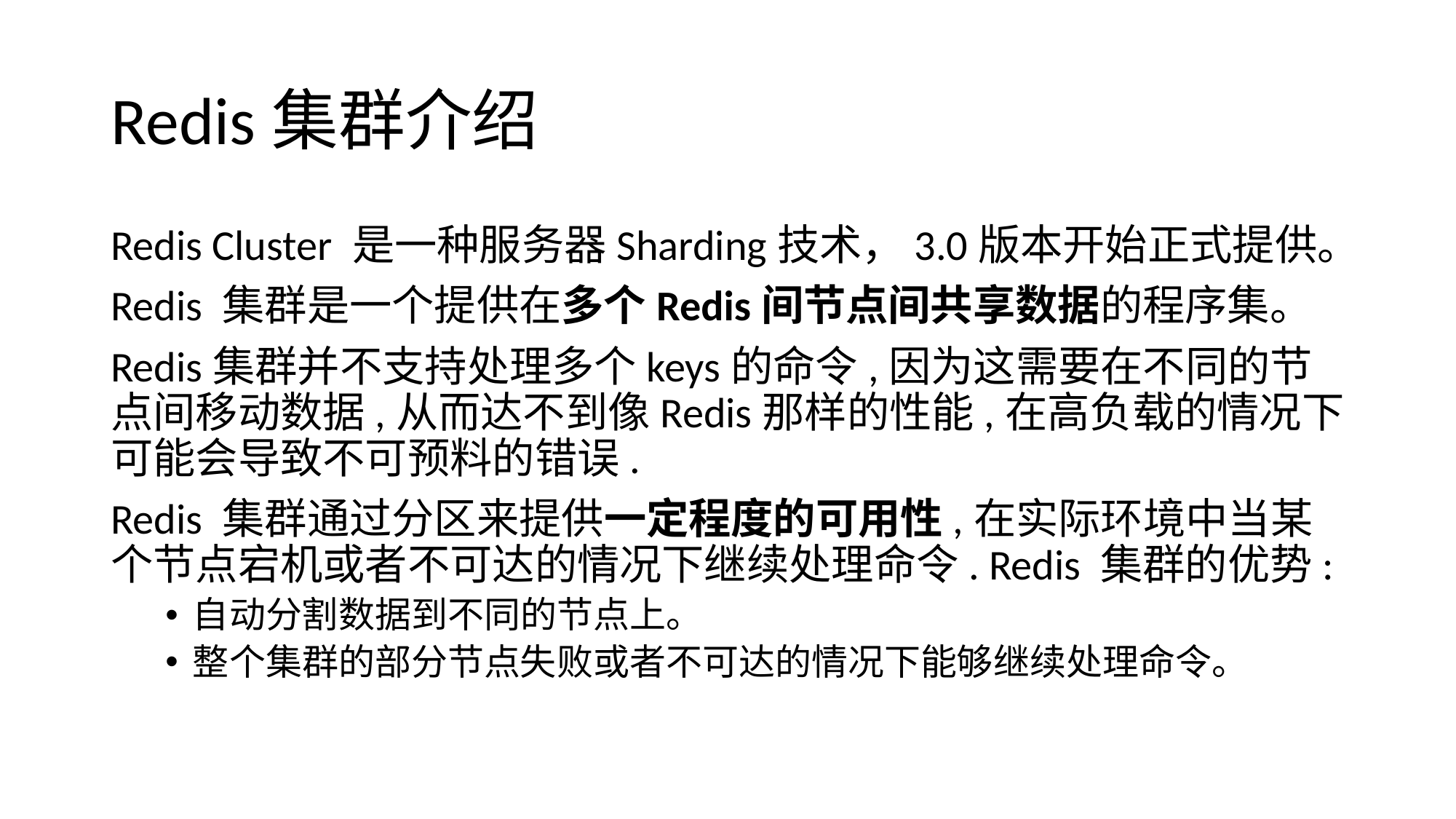

# Redis集群介绍
Redis Cluster 是一种服务器Sharding技术，3.0版本开始正式提供。
Redis 集群是一个提供在多个Redis间节点间共享数据的程序集。
Redis集群并不支持处理多个keys的命令,因为这需要在不同的节点间移动数据,从而达不到像Redis那样的性能,在高负载的情况下可能会导致不可预料的错误.
Redis 集群通过分区来提供一定程度的可用性,在实际环境中当某个节点宕机或者不可达的情况下继续处理命令. Redis 集群的优势:
自动分割数据到不同的节点上。
整个集群的部分节点失败或者不可达的情况下能够继续处理命令。